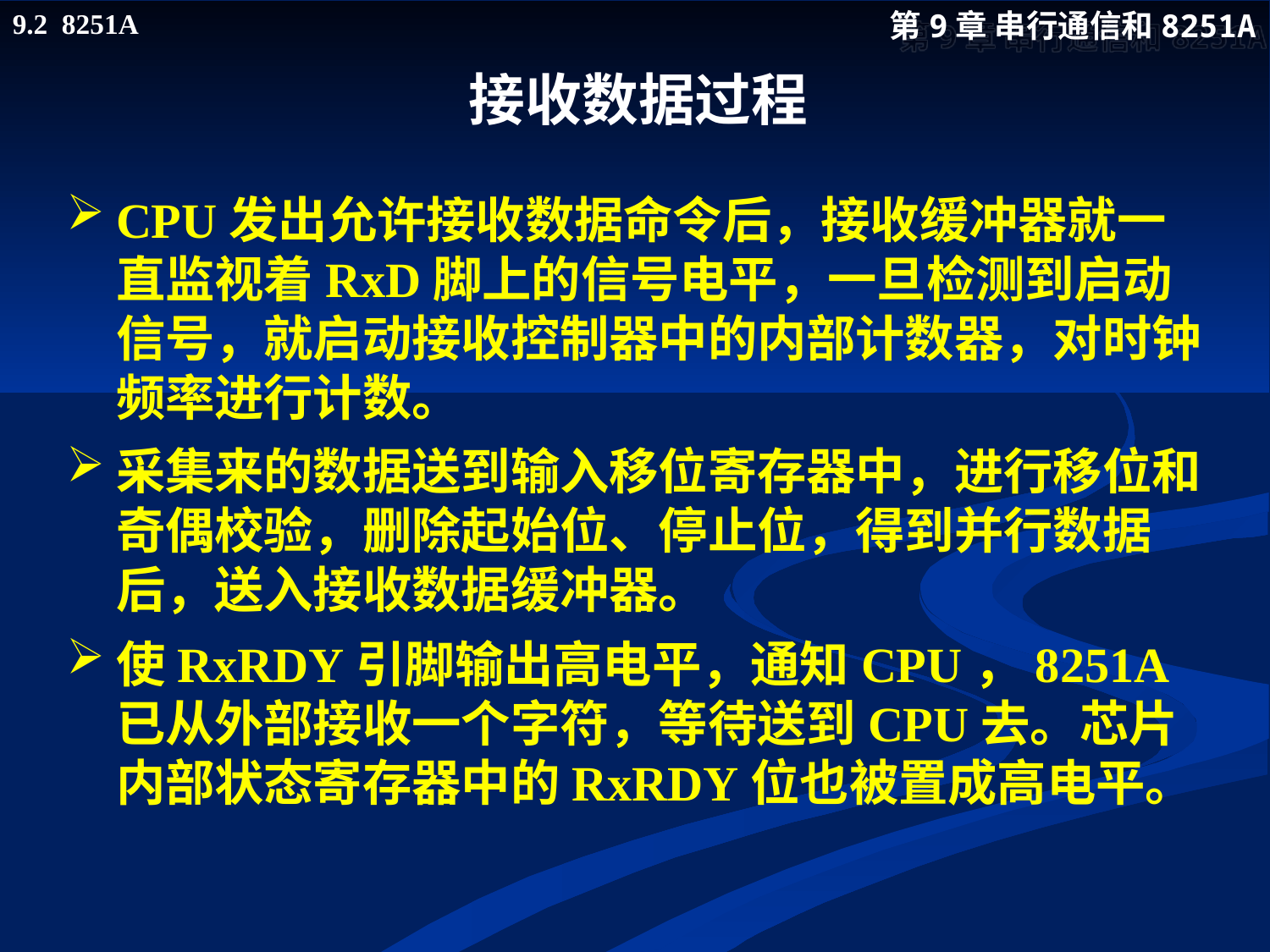

# 接收数据过程
CPU发出允许接收数据命令后，接收缓冲器就一直监视着RxD脚上的信号电平，一旦检测到启动信号，就启动接收控制器中的内部计数器，对时钟频率进行计数。
采集来的数据送到输入移位寄存器中，进行移位和奇偶校验，删除起始位、停止位，得到并行数据后，送入接收数据缓冲器。
使RxRDY引脚输出高电平，通知CPU，8251A已从外部接收一个字符，等待送到CPU去。芯片内部状态寄存器中的RxRDY位也被置成高电平。